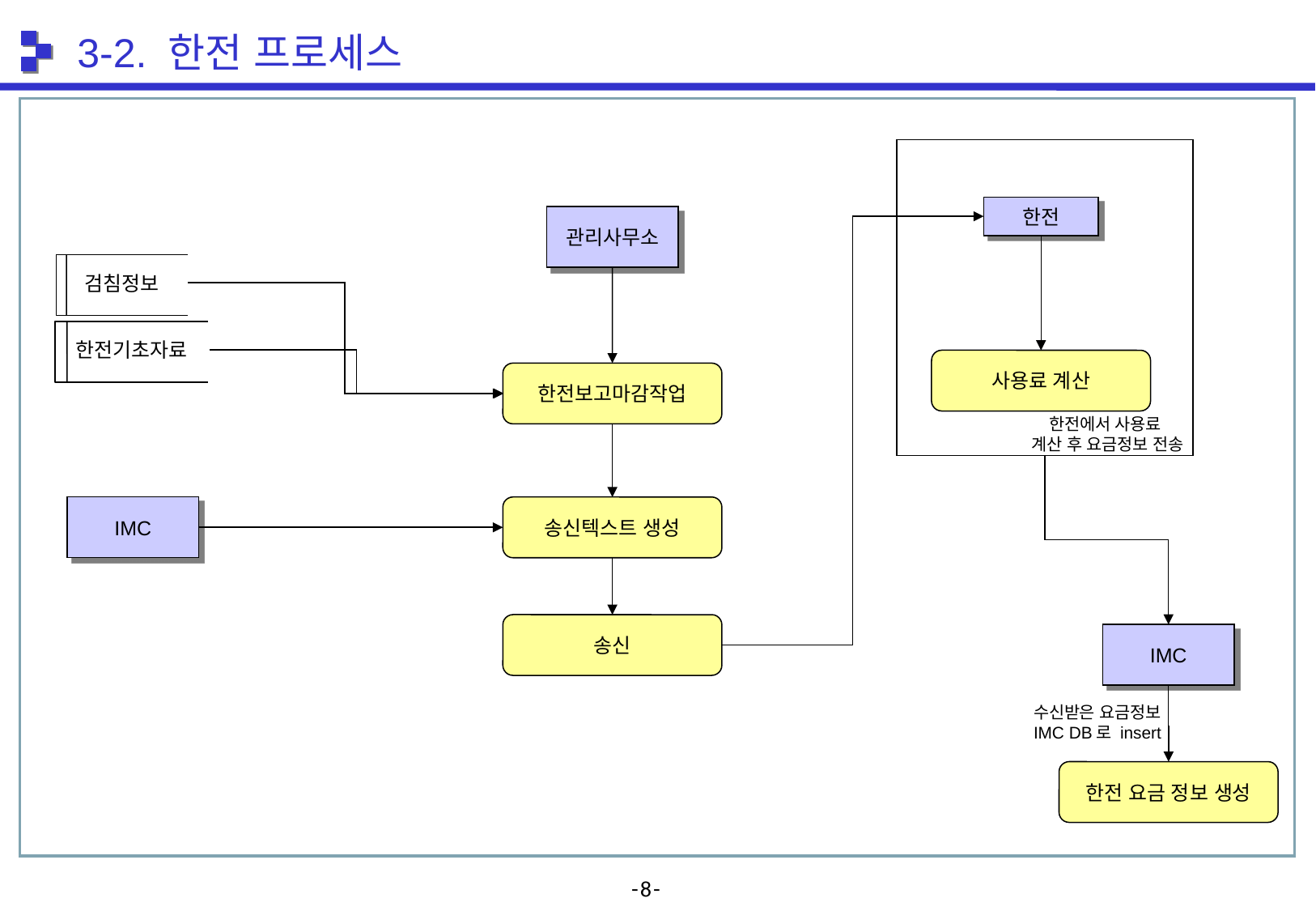

3-2. 한전 프로세스

한전
관리사무소

검침정보

한전기초자료

사용료 계산
한전보고마감작업
한전에서 사용료
계산 후 요금정보 전송
IMC
송신텍스트 생성
송신
IMC
수신받은 요금정보
IMC DB로 insert
한전 요금 정보 생성